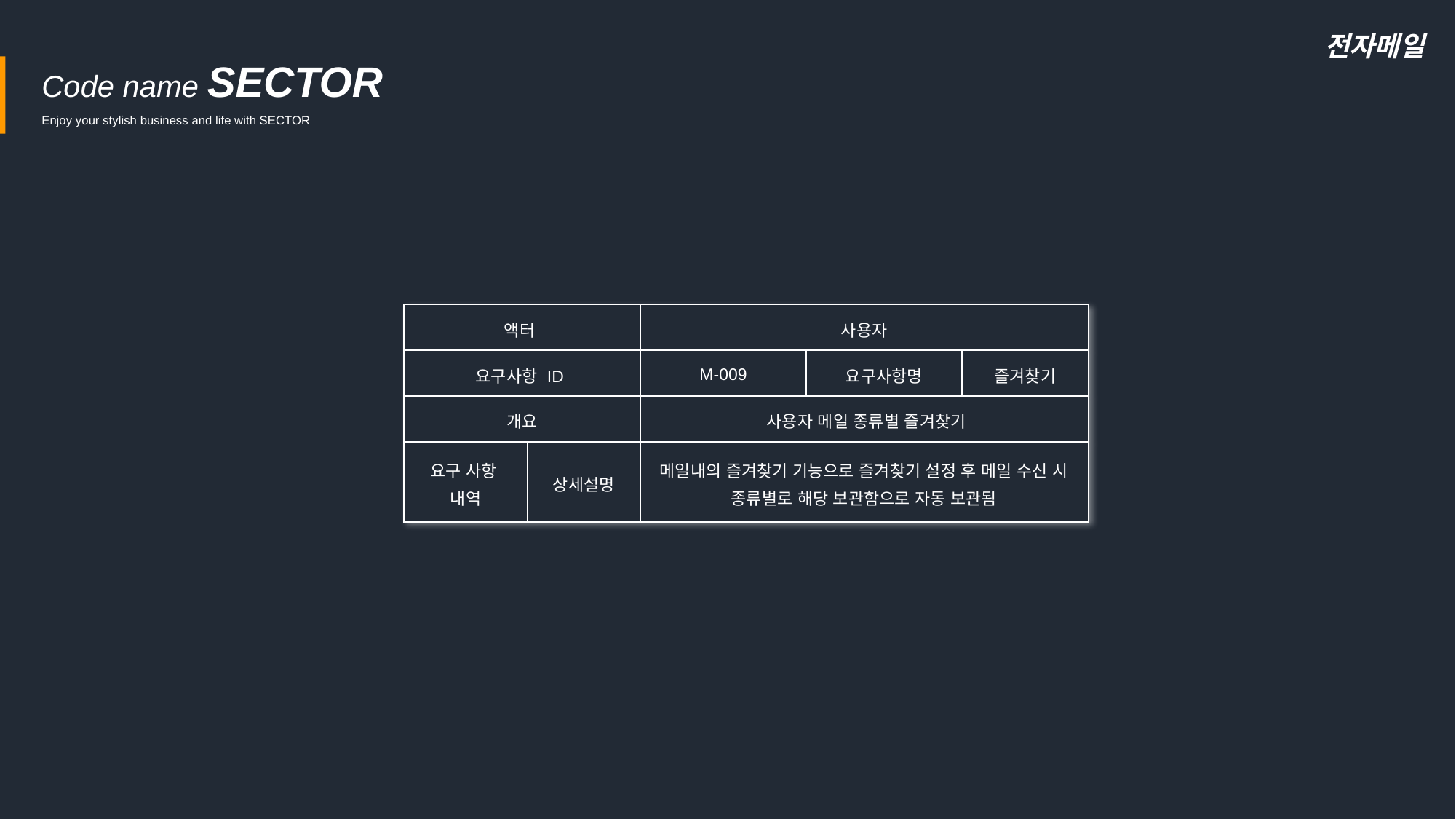

Code name SECTOR
Enjoy your stylish business and life with SECTOR
전자메일

| 액터 |  | 사용자 |  |  |
| --- | --- | --- | --- | --- |
| 요구사항 ID |  | M-009 | 요구사항명 | 즐겨찾기 |
| 개요 |  | 사용자 메일 종류별 즐겨찾기 |  |  |
| 요구 사항 내역 | 상세설명 | 메일내의 즐겨찾기 기능으로 즐겨찾기 설정 후 메일 수신 시 종류별로 해당 보관함으로 자동 보관됨 |  |  |